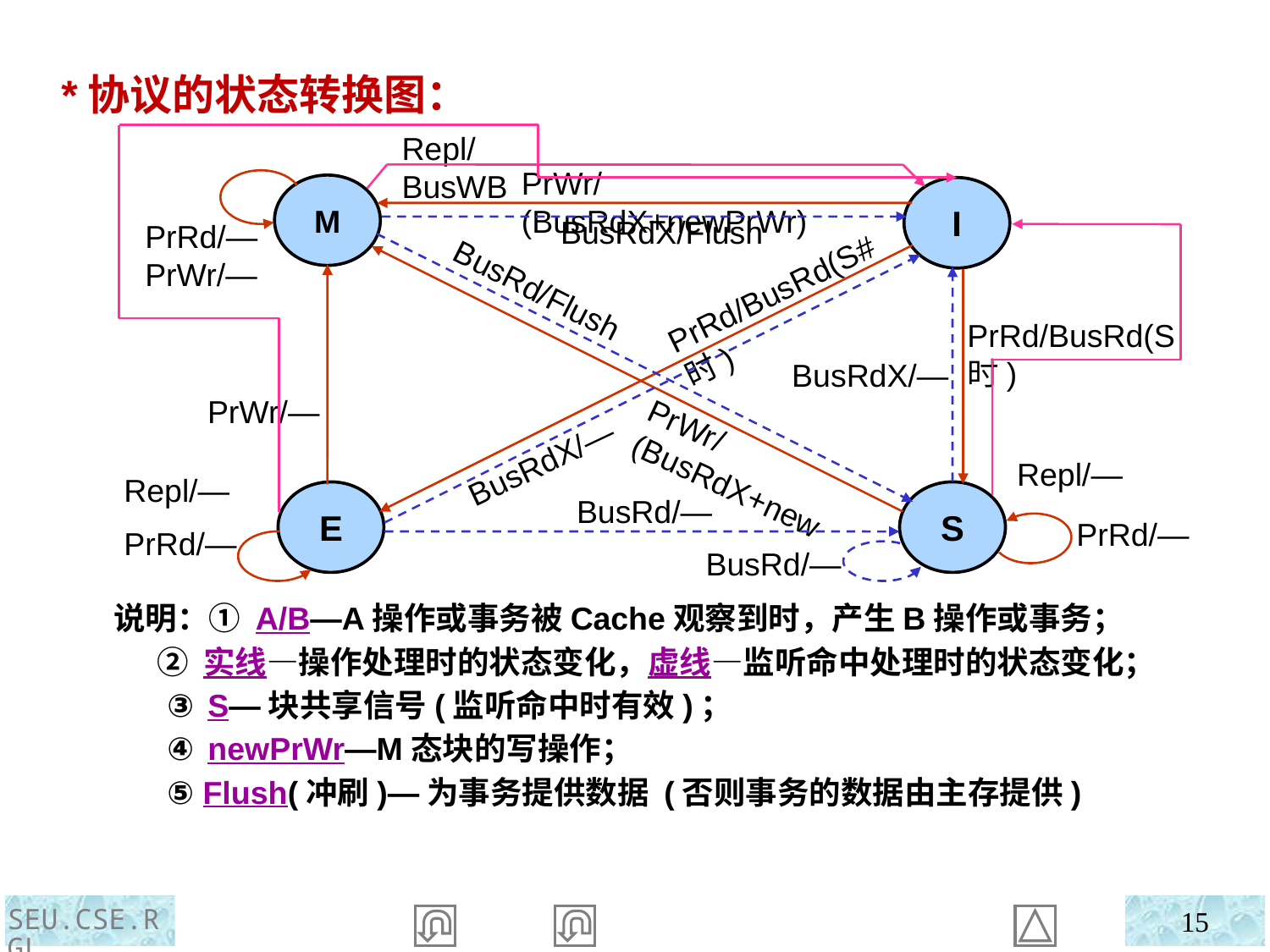

*协议的状态转换图：
Repl/BusWB
Repl/—
Repl/—
PrWr/(BusRdX+newPrWr)

PrWr/—

PrWr/—
PrWr/(BusRdX+new

M
I
PrRd/—

PrRd/BusRd(S#时)

PrRd/BusRd(S时)
E
S
PrRd/—

PrRd/—

说明：① A/B—A操作或事务被Cache观察到时，产生B操作或事务；
      ② 实线—操作处理时的状态变化，虚线—监听命中处理时的状态变化；
      ③ S—块共享信号(监听命中时有效)；
      ④ newPrWr—M态块的写操作；
      ⑤ Flush(冲刷)—为事务提供数据 (否则事务的数据由主存提供)
BusRdX/Flush

BusRdX/—
BusRdX/—

BusRd/Flush
BusRd/—

BusRd/—

SEU.CSE.RGL
15